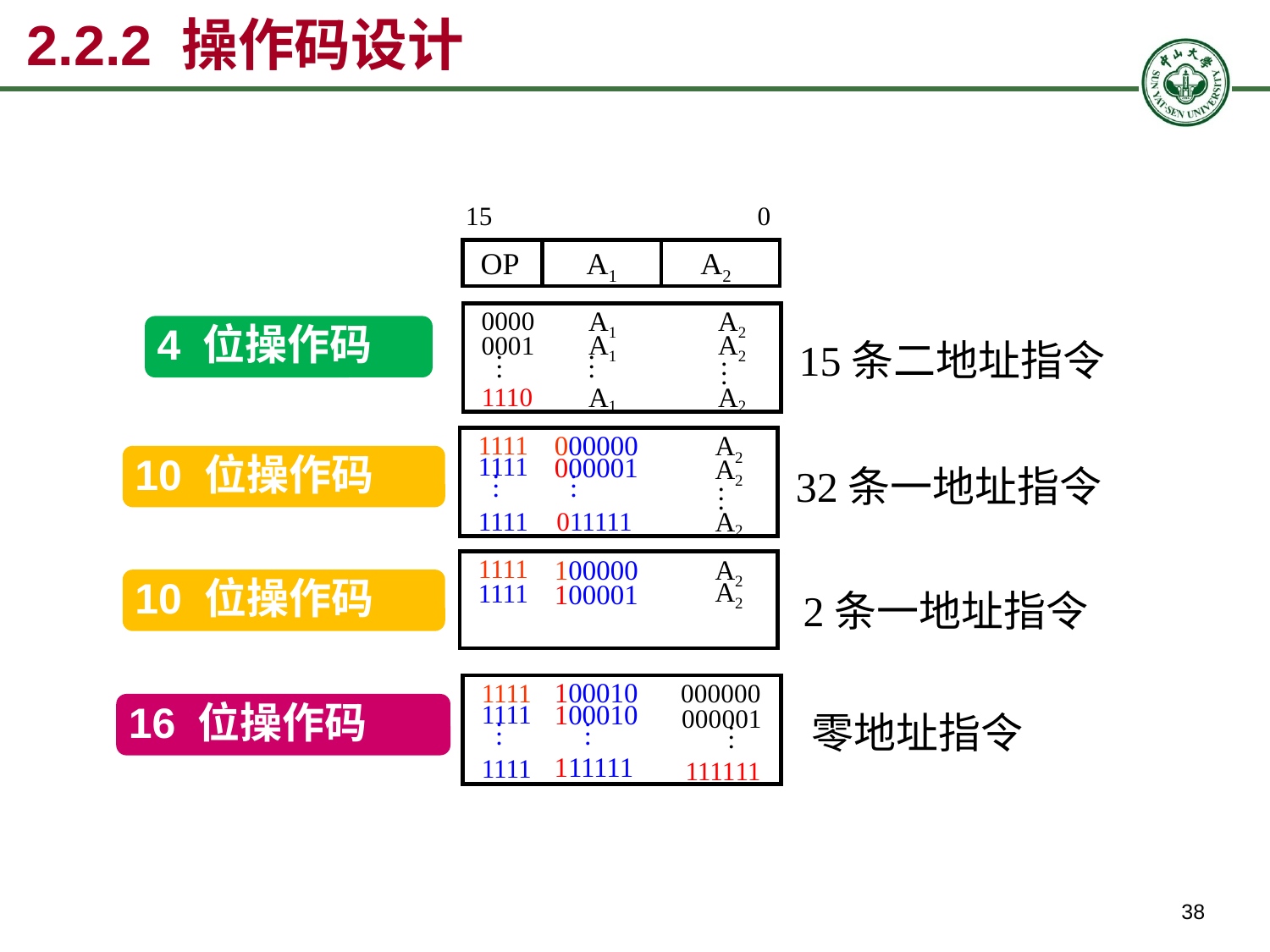

# 2.2.2 操作码设计
15
0

OP

 A1

 A2
A1
A2
0000

A1
A2
0001
…
…
…
A1
A2
1110
4 位操作码
15条二地址指令
A2
1111
000000

1111
000001
A2
…
…
…
A2
1111
011111
10 位操作码
32条一地址指令
A2
1111
100000

A2
1111
100001
10 位操作码
2条一地址指令
100010
1111
000000

1111
000001
…
…
1111
111111
100010
16 位操作码
零地址指令
…
111111